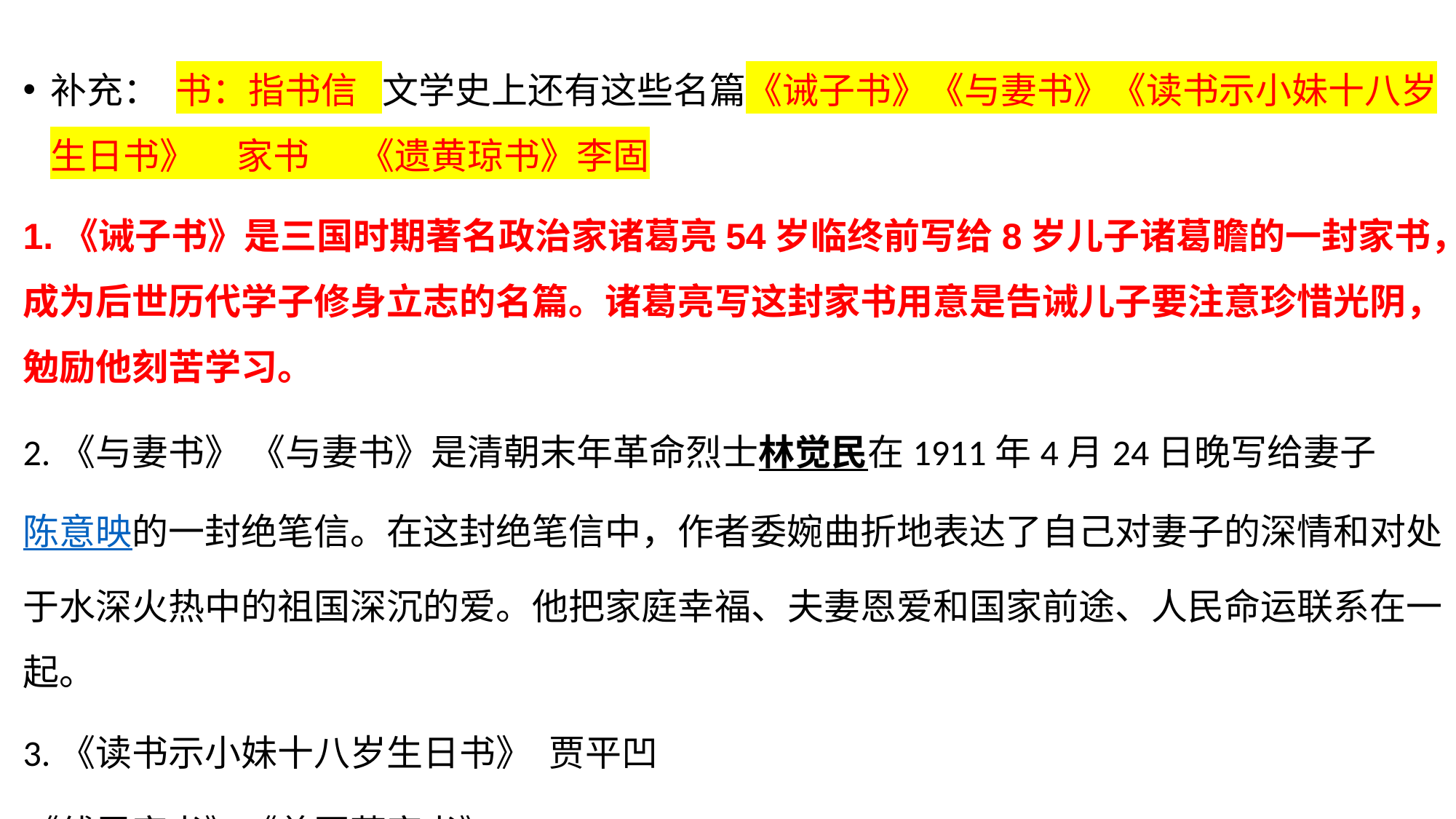

补充：  书：指书信   文学史上还有这些名篇《诫子书》《与妻书》《读书示小妹十八岁生日书》     家书      《遗黄琼书》李固
1.《诫子书》是三国时期著名政治家诸葛亮54岁临终前写给8岁儿子诸葛瞻的一封家书，成为后世历代学子修身立志的名篇。诸葛亮写这封家书用意是告诫儿子要注意珍惜光阴，勉励他刻苦学习。
2.《与妻书》 《与妻书》是清朝末年革命烈士林觉民在1911年4月24日晚写给妻子陈意映的一封绝笔信。在这封绝笔信中，作者委婉曲折地表达了自己对妻子的深情和对处于水深火热中的祖国深沉的爱。他把家庭幸福、夫妻恩爱和国家前途、人民命运联系在一起。
3.《读书示小妹十八岁生日书》  贾平凹
《傅雷家书》《曾国藩家书》